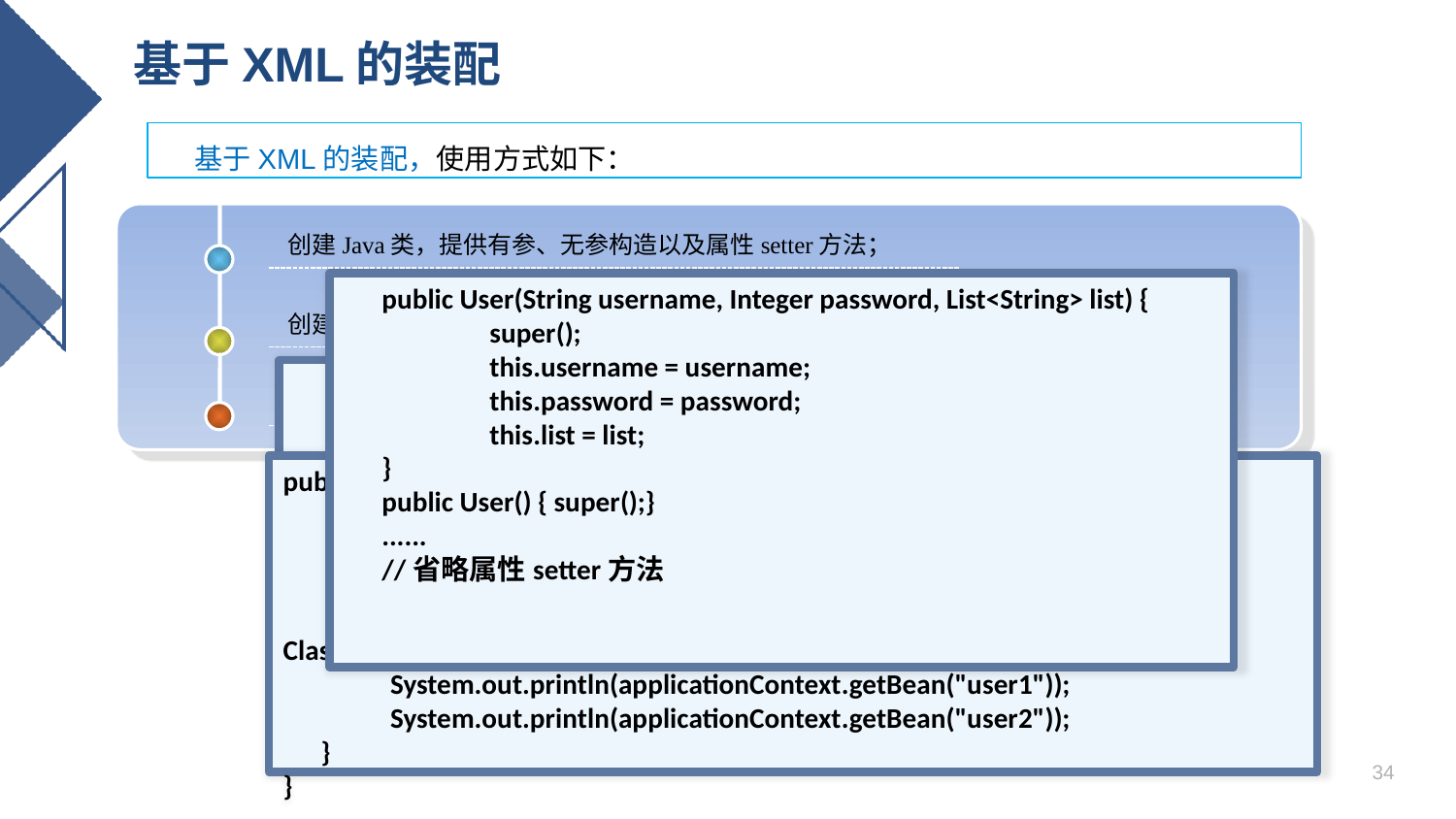

# 基于XML的装配
         基于XML的装配，使用方式如下：

创建Java类，提供有参、无参构造以及属性setter方法；

      public User(String username, Integer password, List<String> list) {
	super();
    	this.username = username;
    	this.password = password;
	this.list = list;
      }
      public User() { super();}
      ......
      //省略属性setter方法
创建Spring配置文件beans5.xml，使用2种方式配置Bean；

      <bean id="user1" class="com.test.assemble.User">
	     <constructor-arg index="0" value="tom" />
        ...
      </bean>
      <bean id="user2" class="com.test.assemble.User">
 	   <property name=“username” value=“张三”  />
        ...
      </bean>

创建测试类，测试程序。
public class XmlBeanAssembleTest {
          public static void main(String[] args) {
 	String xmlPath = "com/test/assemble/beans5.xml";
	ApplicationContext applicationContext =
 			         new ClassPathXmlApplicationContext(xmlPath);
                 System.out.println(applicationContext.getBean("user1"));
                 System.out.println(applicationContext.getBean("user2"));
      }
}
34